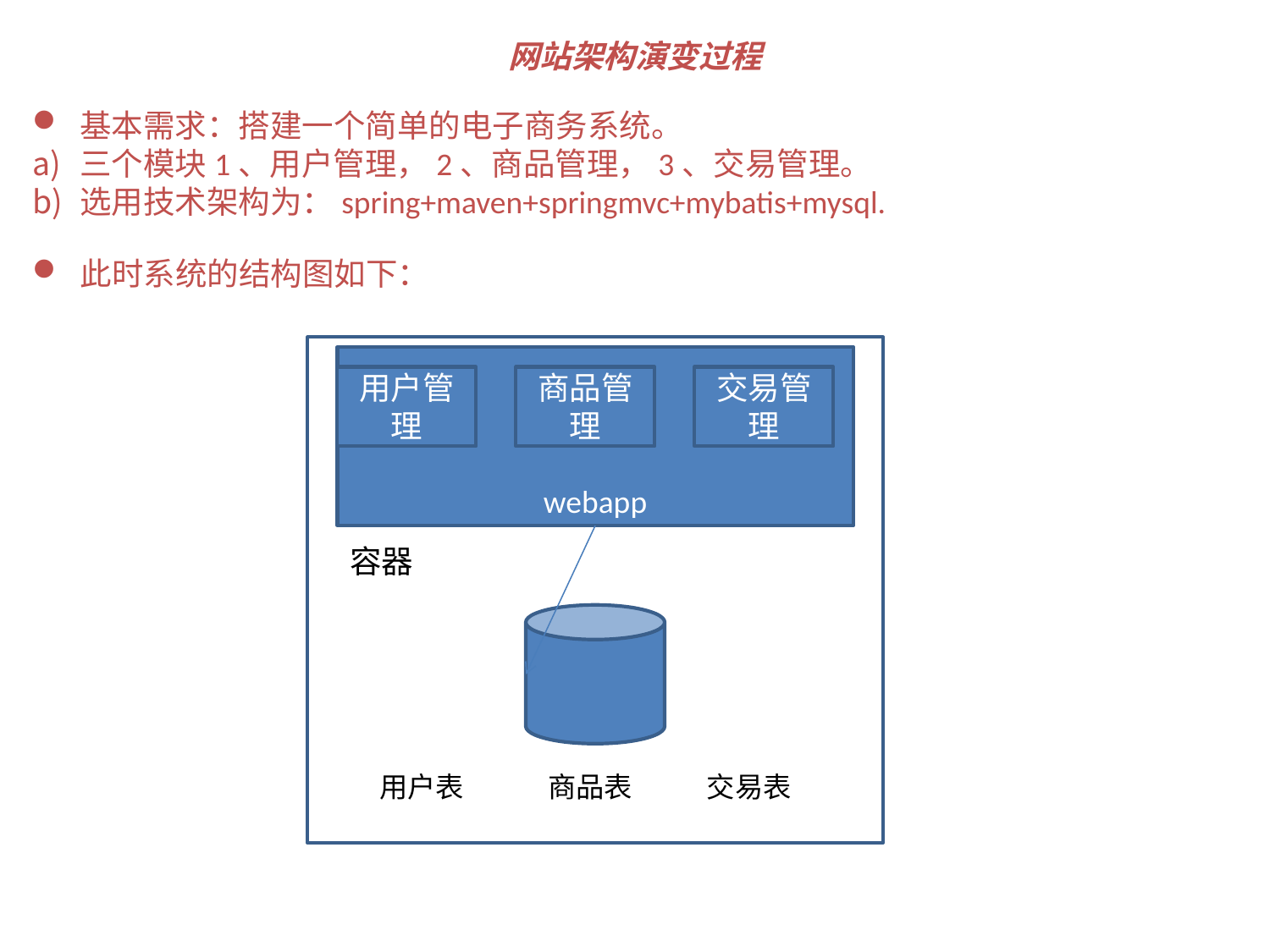

网站架构演变过程
基本需求：搭建一个简单的电子商务系统。
三个模块1、用户管理，2、商品管理，3、交易管理。
选用技术架构为：spring+maven+springmvc+mybatis+mysql.
此时系统的结构图如下：

webapp
用户管理
商品管理
交易管理
容器

用户表
商品表
交易表